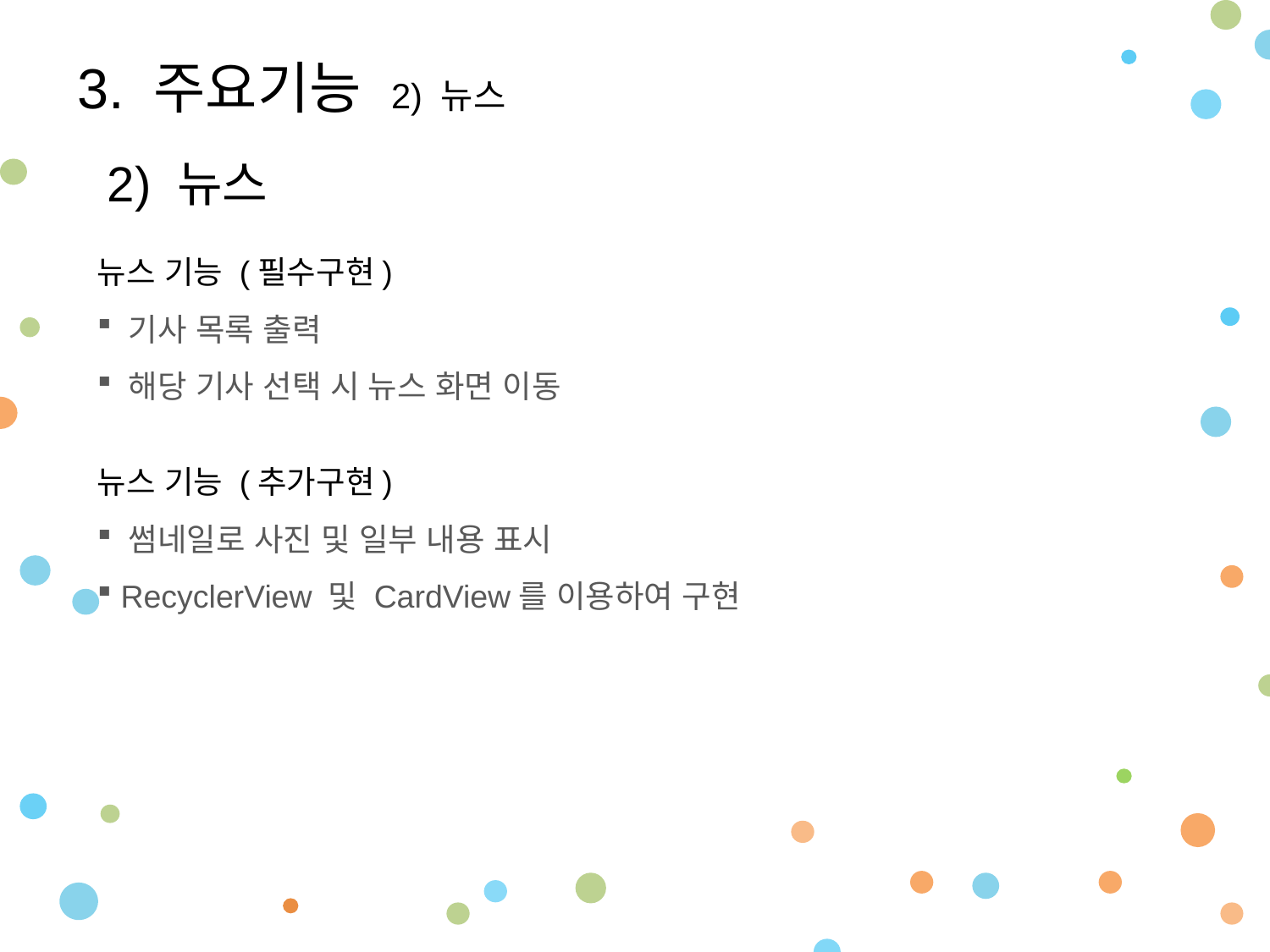

3. 주요기능 2) 뉴스

2) 뉴스

뉴스 기능 (필수구현)
 기사 목록 출력
 해당 기사 선택 시 뉴스 화면 이동
뉴스 기능 (추가구현)
 썸네일로 사진 및 일부 내용 표시
 RecyclerView 및 CardView를 이용하여 구현